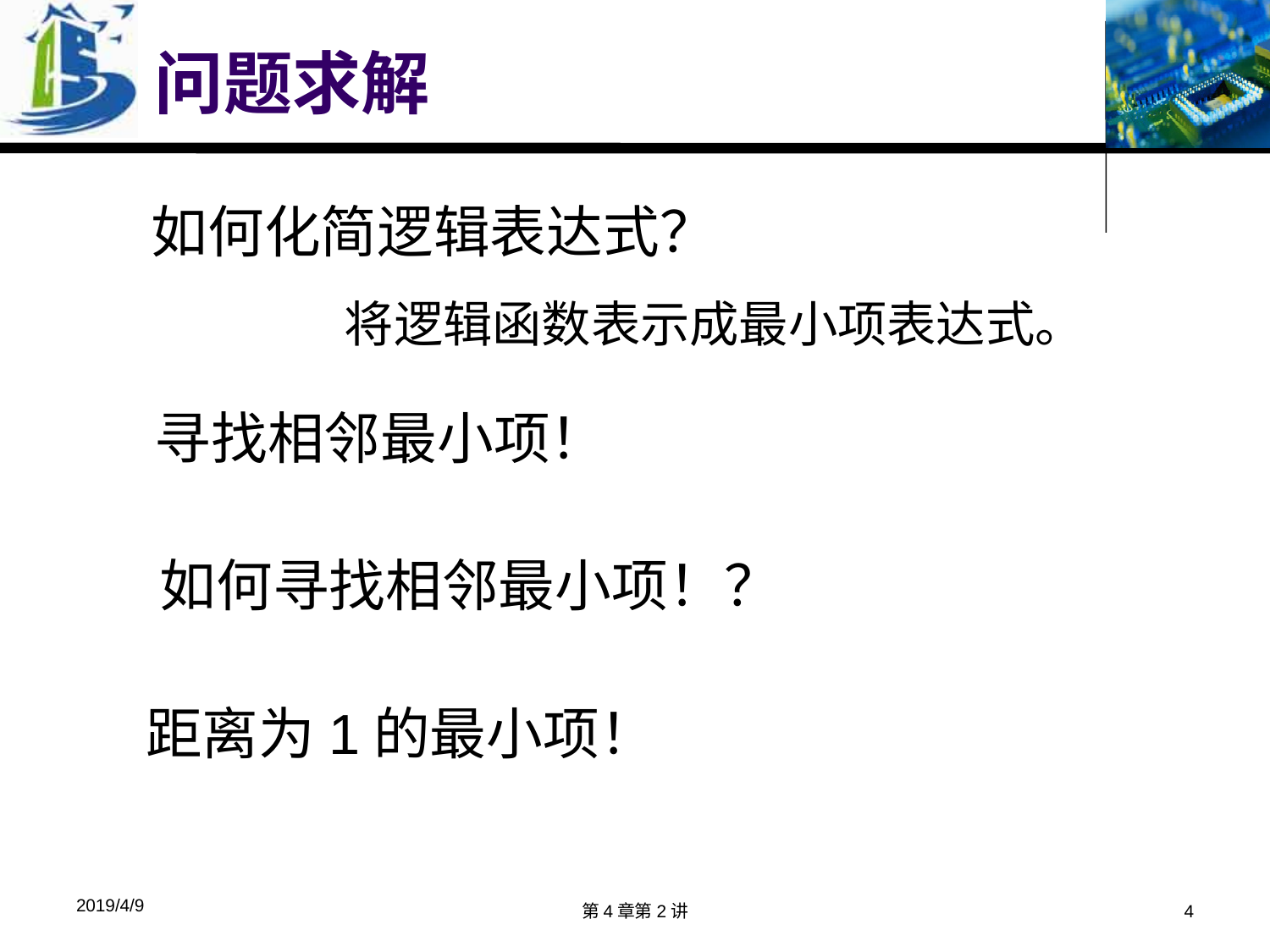

# 问题求解
如何化简逻辑表达式？
将逻辑函数表示成最小项表达式。
寻找相邻最小项！
如何寻找相邻最小项！？
距离为1的最小项！
2019/4/9
第4章第2讲
4